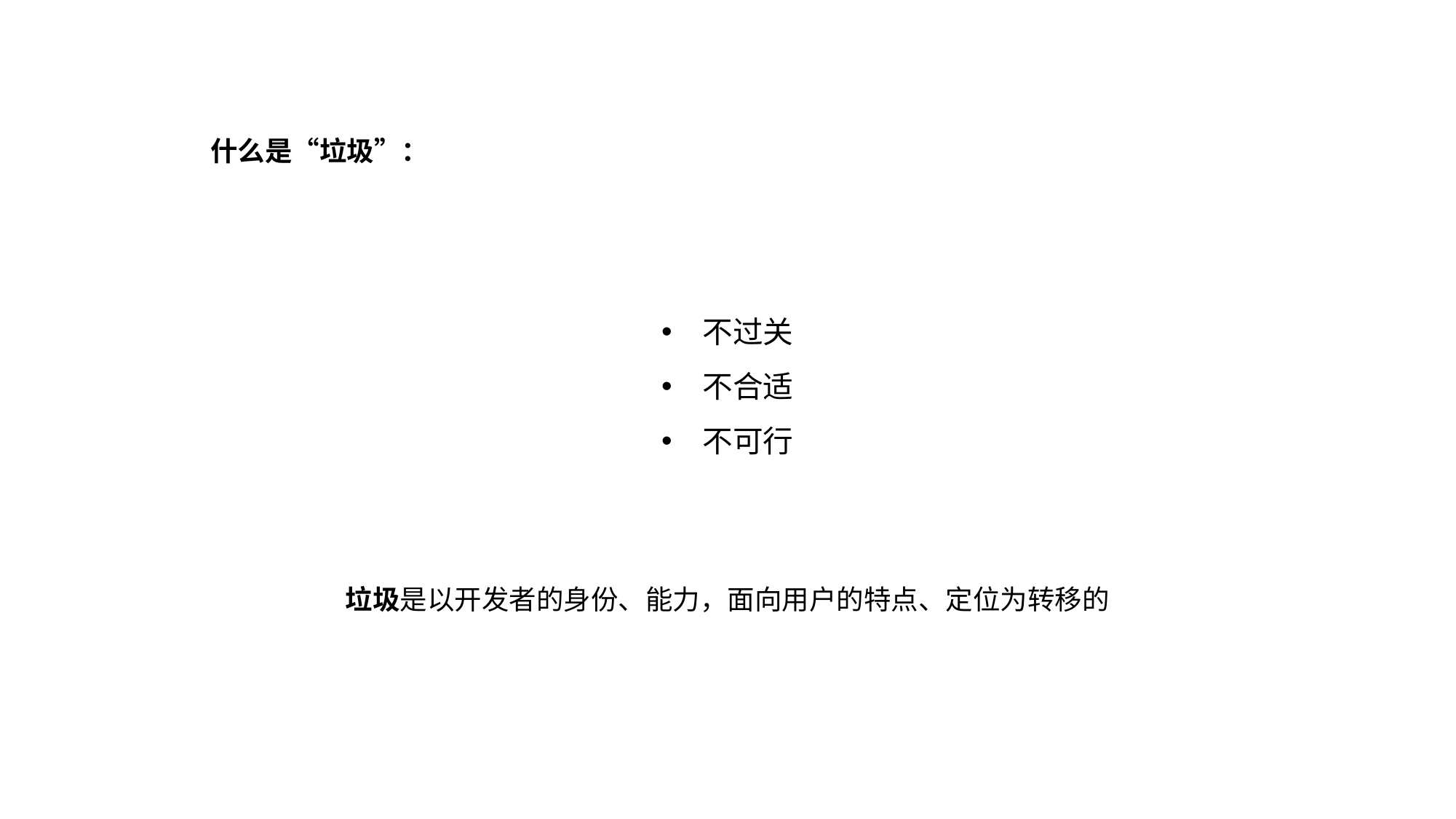

什么是“垃圾”：
不过关
不合适
不可行
垃圾是以开发者的身份、能力，面向用户的特点、定位为转移的